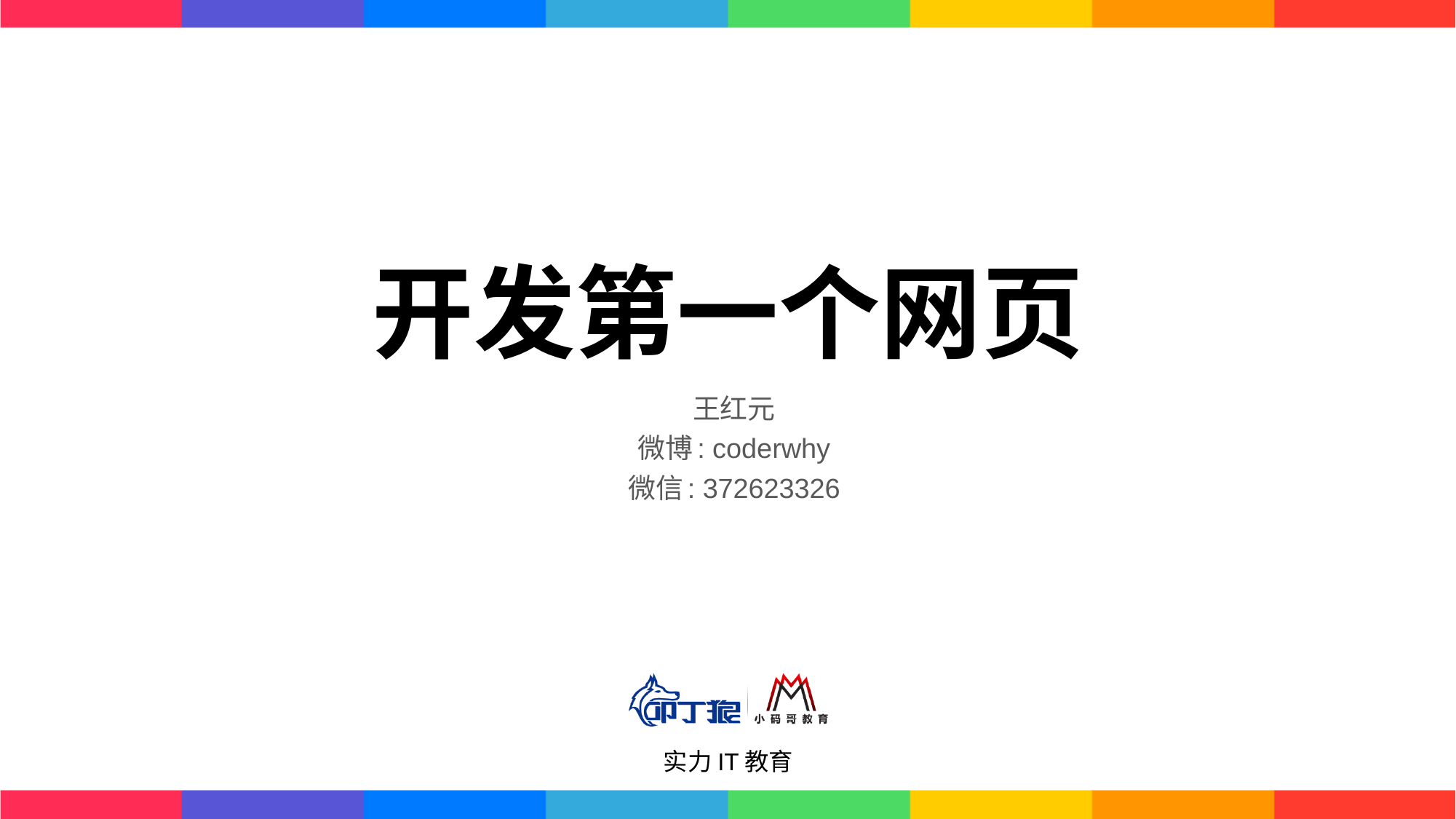

# 开发第一个网页
王红元
微博: coderwhy
微信: 372623326